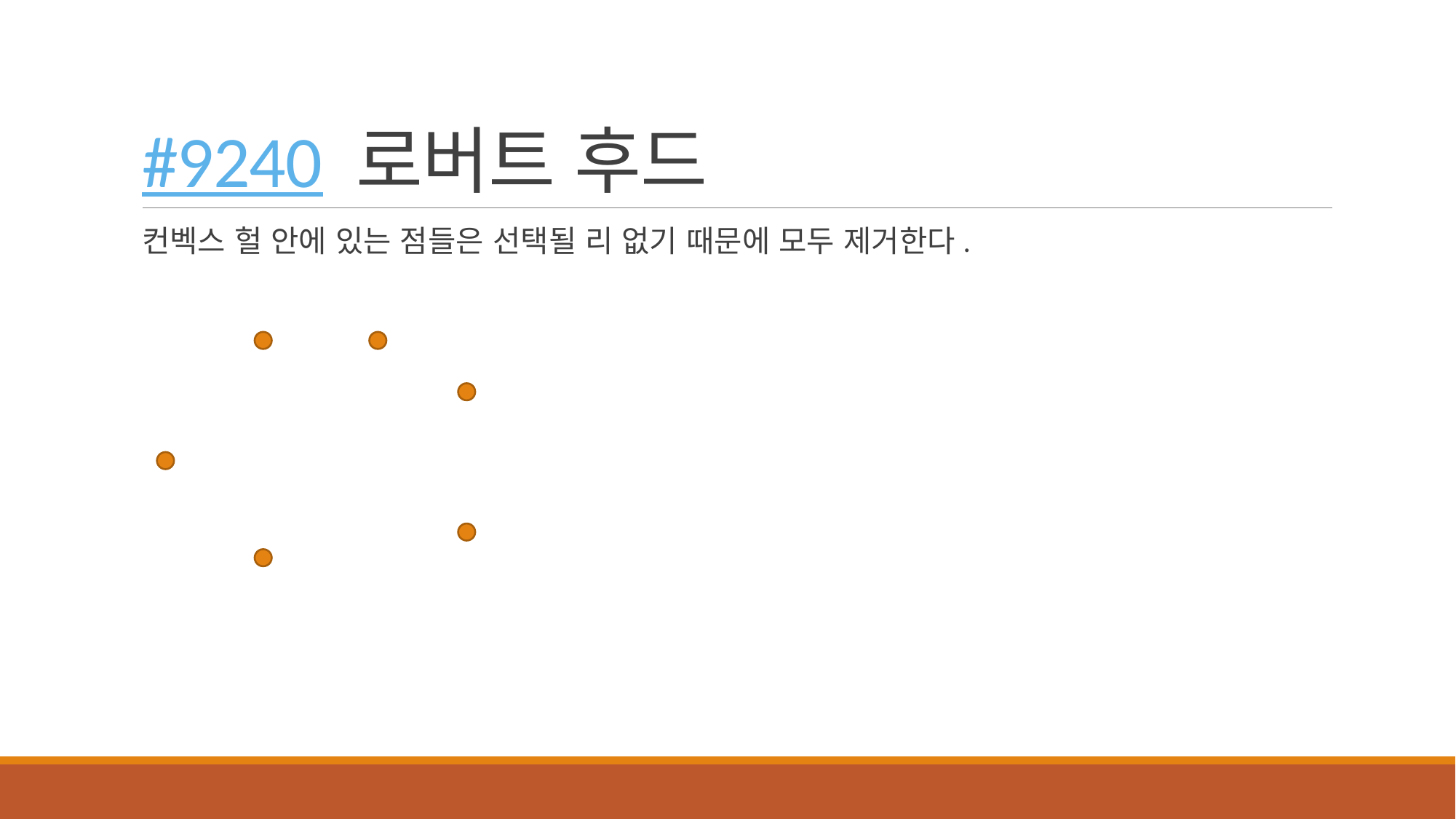

# #9240 로버트 후드
컨벡스 헐 안에 있는 점들은 선택될 리 없기 때문에 모두 제거한다.